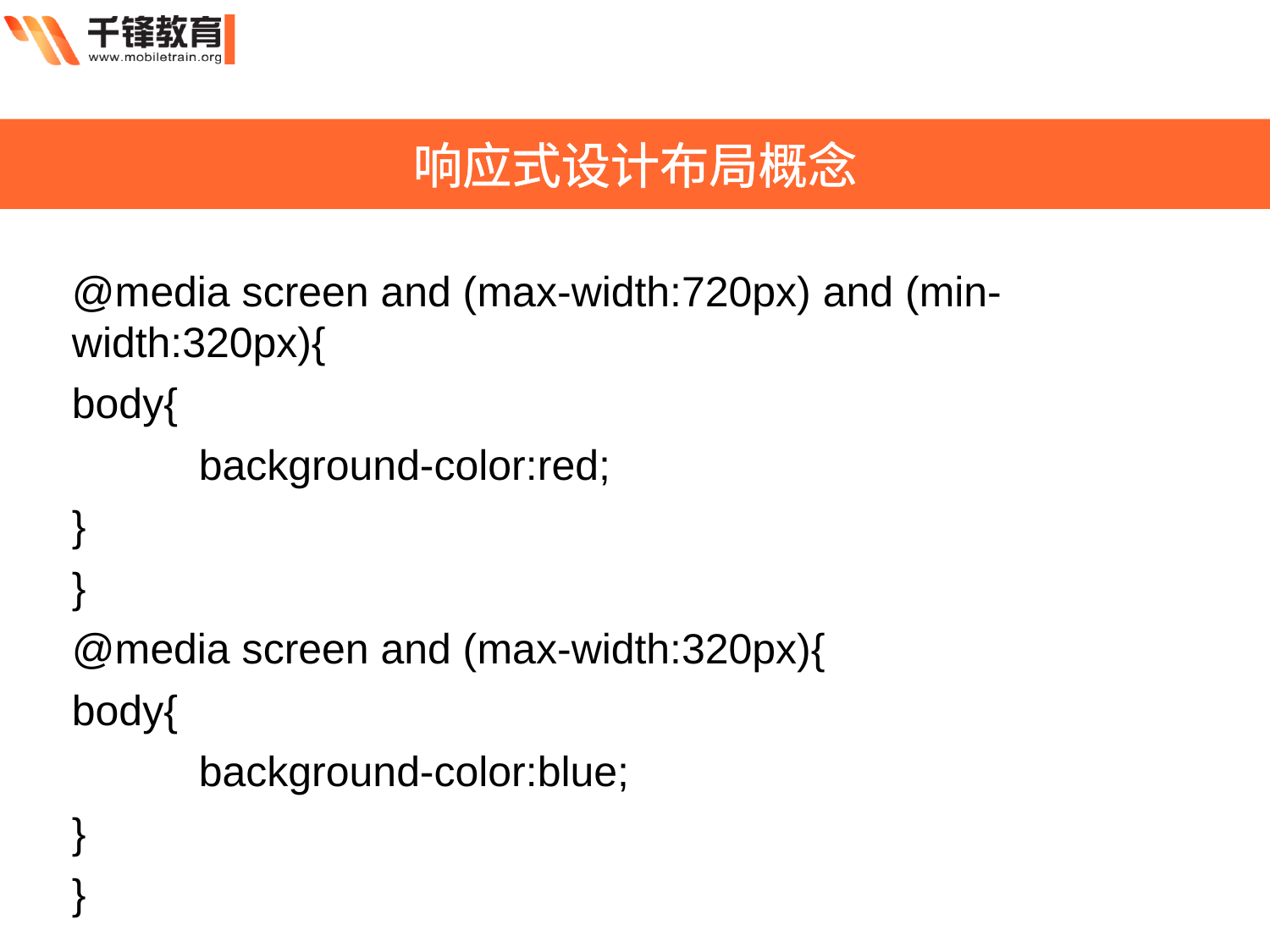

响应式设计布局概念
@media screen and (max-width:720px) and (min-width:320px){
body{
	background-color:red;
}
}
@media screen and (max-width:320px){
body{
	background-color:blue;
}
}